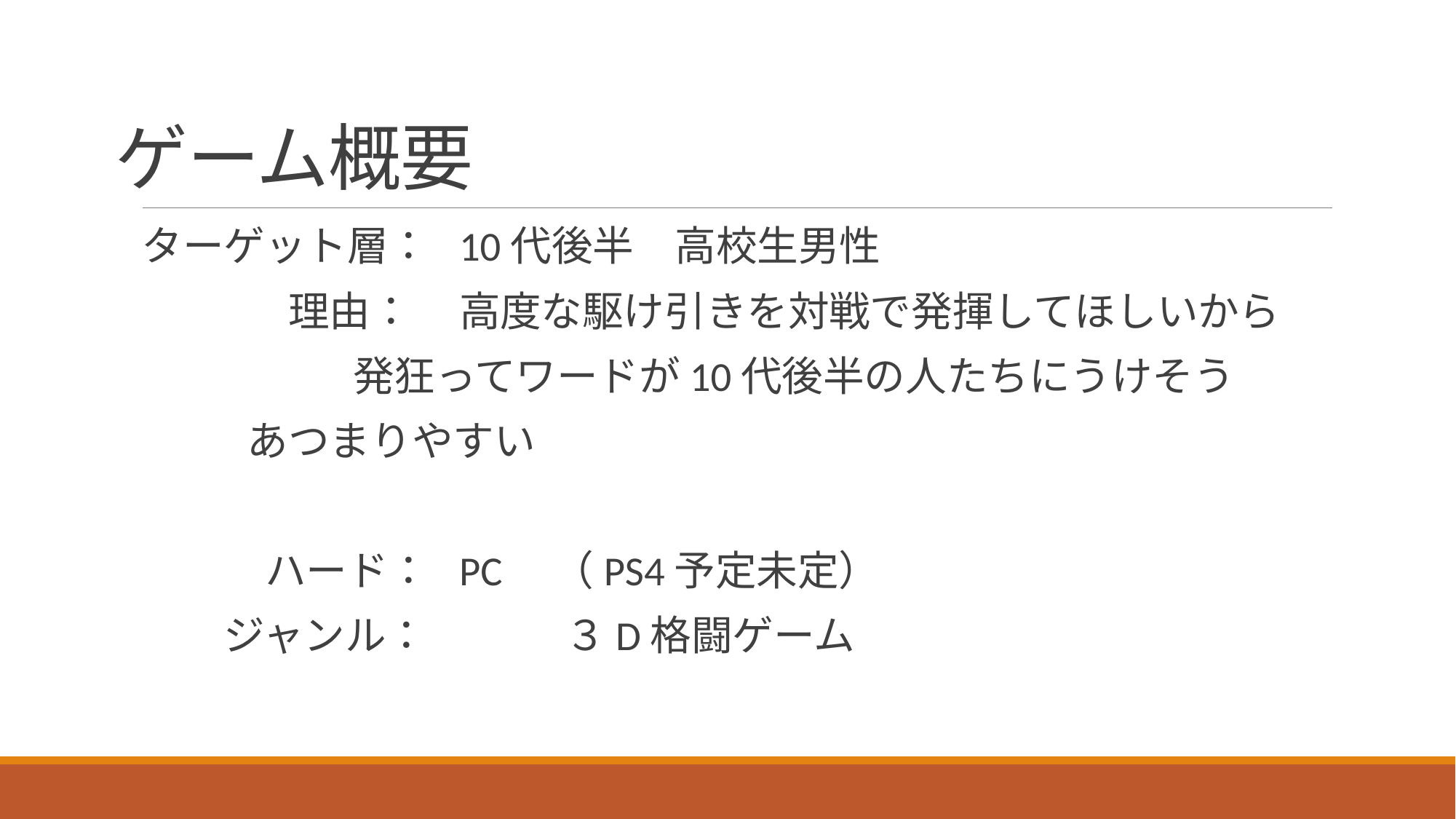

# ゲーム概要
ターゲット層：	10代後半　高校生男性
	　理由：	高度な駆け引きを対戦で発揮してほしいから
		　	発狂ってワードが10代後半の人たちにうけそう
			あつまりやすい

　　　ハード：	PC　（PS4予定未定）
　　ジャンル：　	３D格闘ゲーム